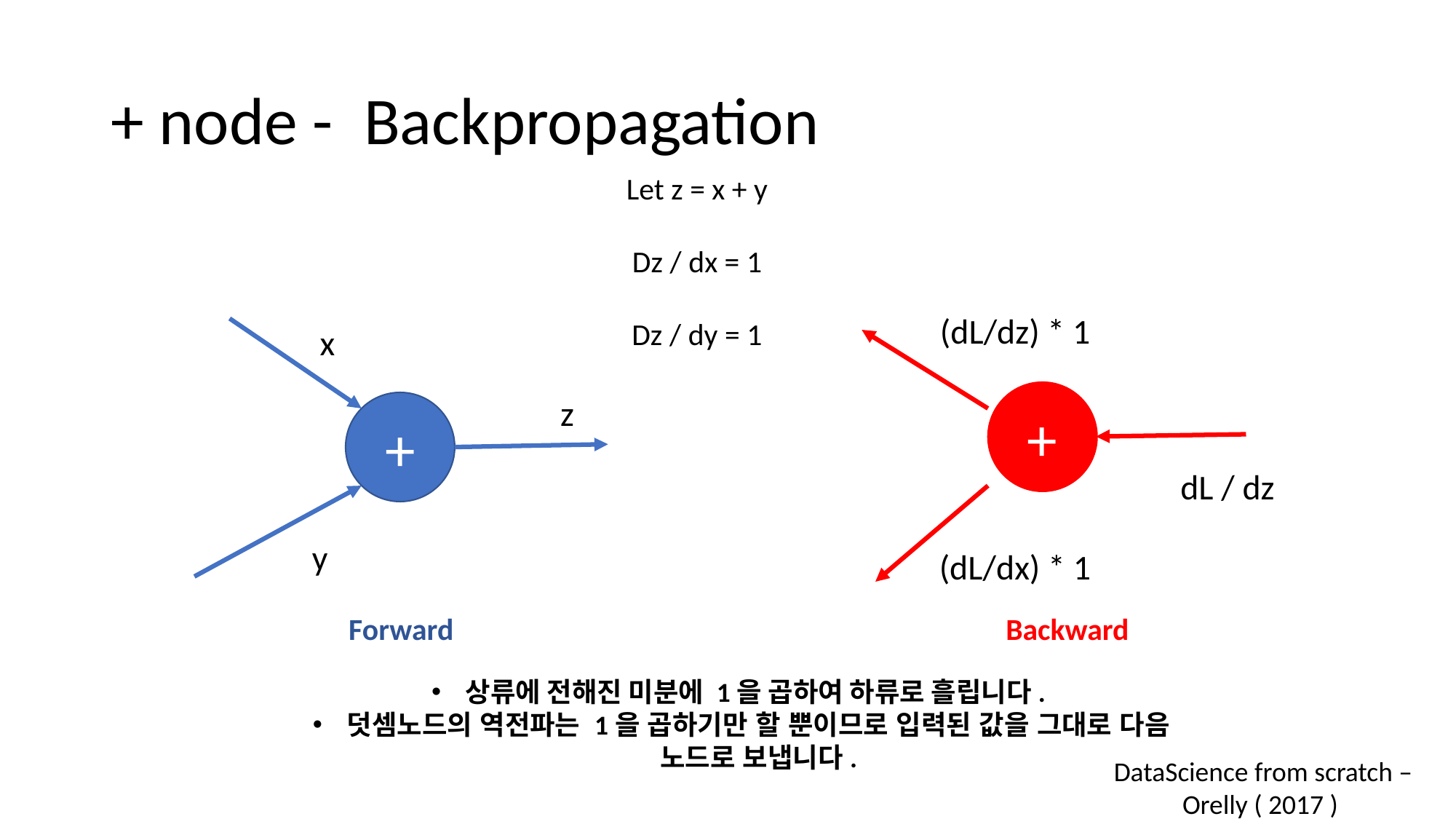

# + node -  Backpropagation
Let z = x + y

Dz / dx = 1

Dz / dy = 1
(dL/dz) * 1
x
+
z
+
dL / dz
y
(dL/dx) * 1
Forward
Backward
상류에 전해진 미분에 1을 곱하여 하류로 흘립니다.
덧셈노드의 역전파는 1을 곱하기만 할 뿐이므로 입력된 값을 그대로 다음 노드로 보냅니다.
 DataScience from scratch – Orelly ( 2017 )